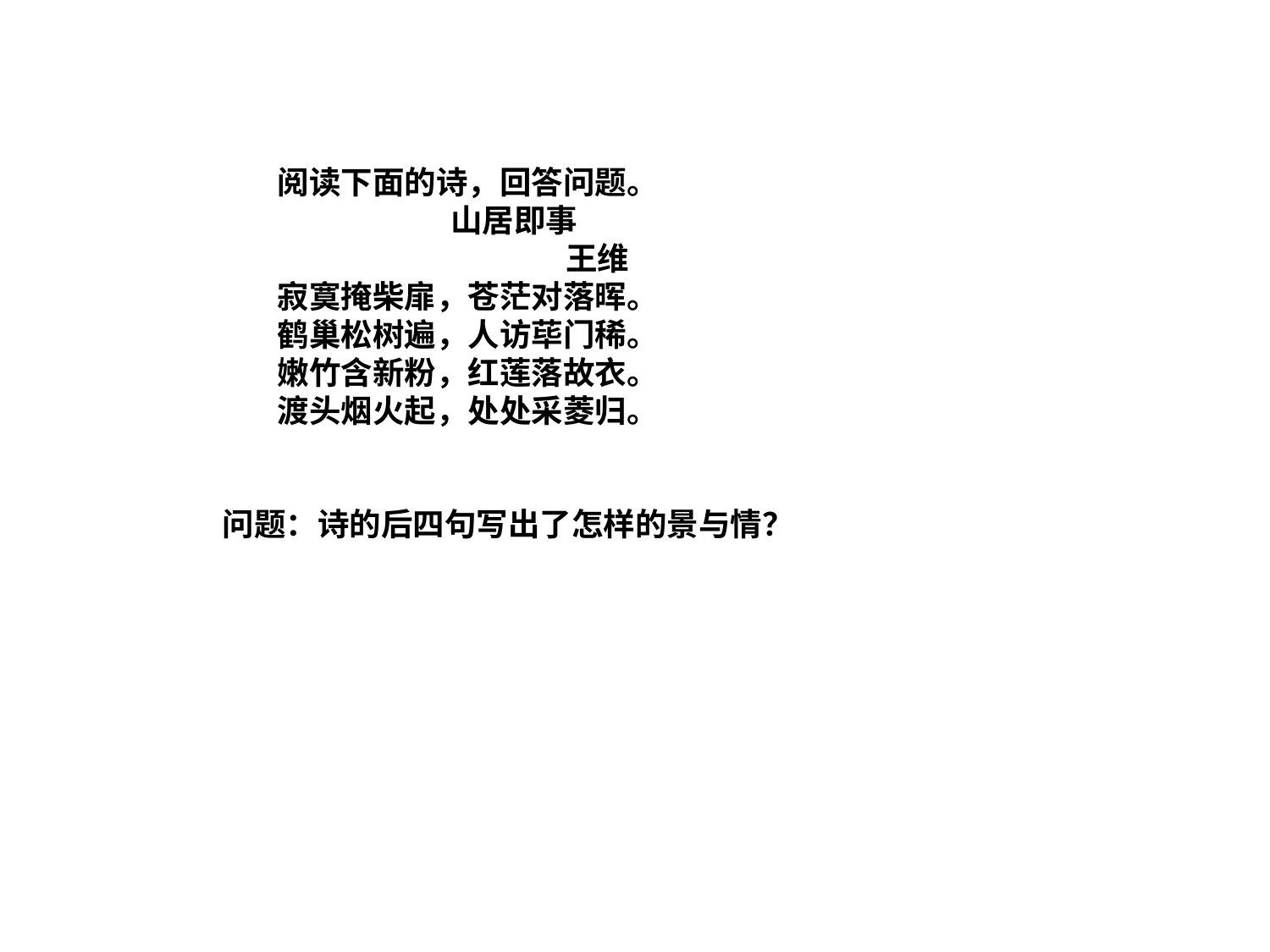

阅读下面的诗，回答问题。
                       山居即事
                                       王维
寂寞掩柴扉，苍茫对落晖。
鹤巢松树遍，人访荜门稀。
嫩竹含新粉，红莲落故衣。
渡头烟火起，处处采菱归。
问题：诗的后四句写出了怎样的景与情？